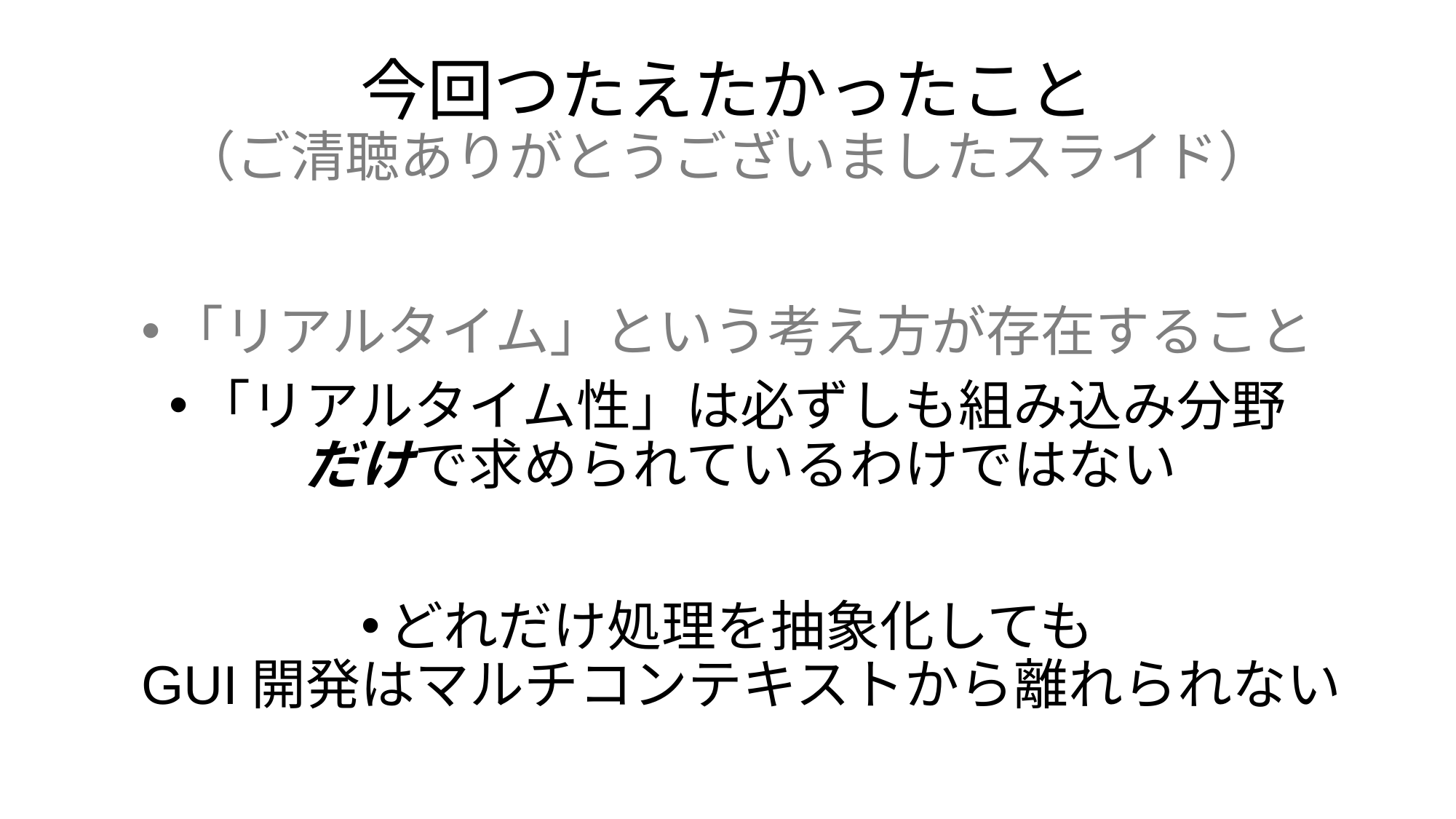

# 今回つたえたかったこと （ご清聴ありがとうございましたスライド）

「リアルタイム」という考え方が存在すること
「リアルタイム性」は必ずしも組み込み分野
だけで求められているわけではない

どれだけ処理を抽象化しても
GUI開発はマルチコンテキストから離れられない